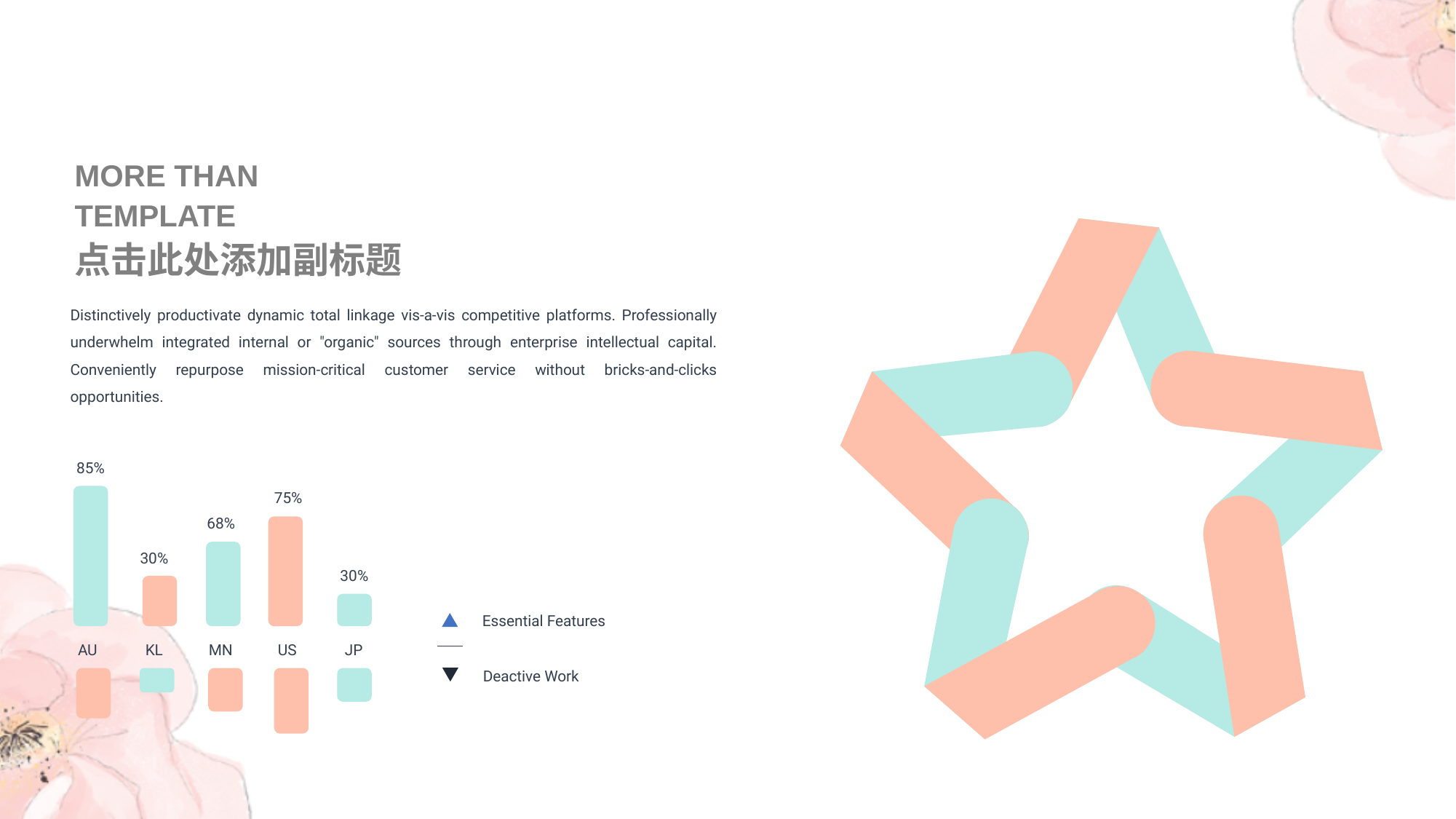

MORE THAN TEMPLATE
点击此处添加副标题

Distinctively productivate dynamic total linkage vis-a-vis competitive platforms. Professionally underwhelm integrated internal or "organic" sources through enterprise intellectual capital. Conveniently repurpose mission-critical customer service without bricks-and-clicks opportunities.

85%
75%

68%

30%
30%

Essential Features

AU
KL
MN
US
JP
Deactive Work